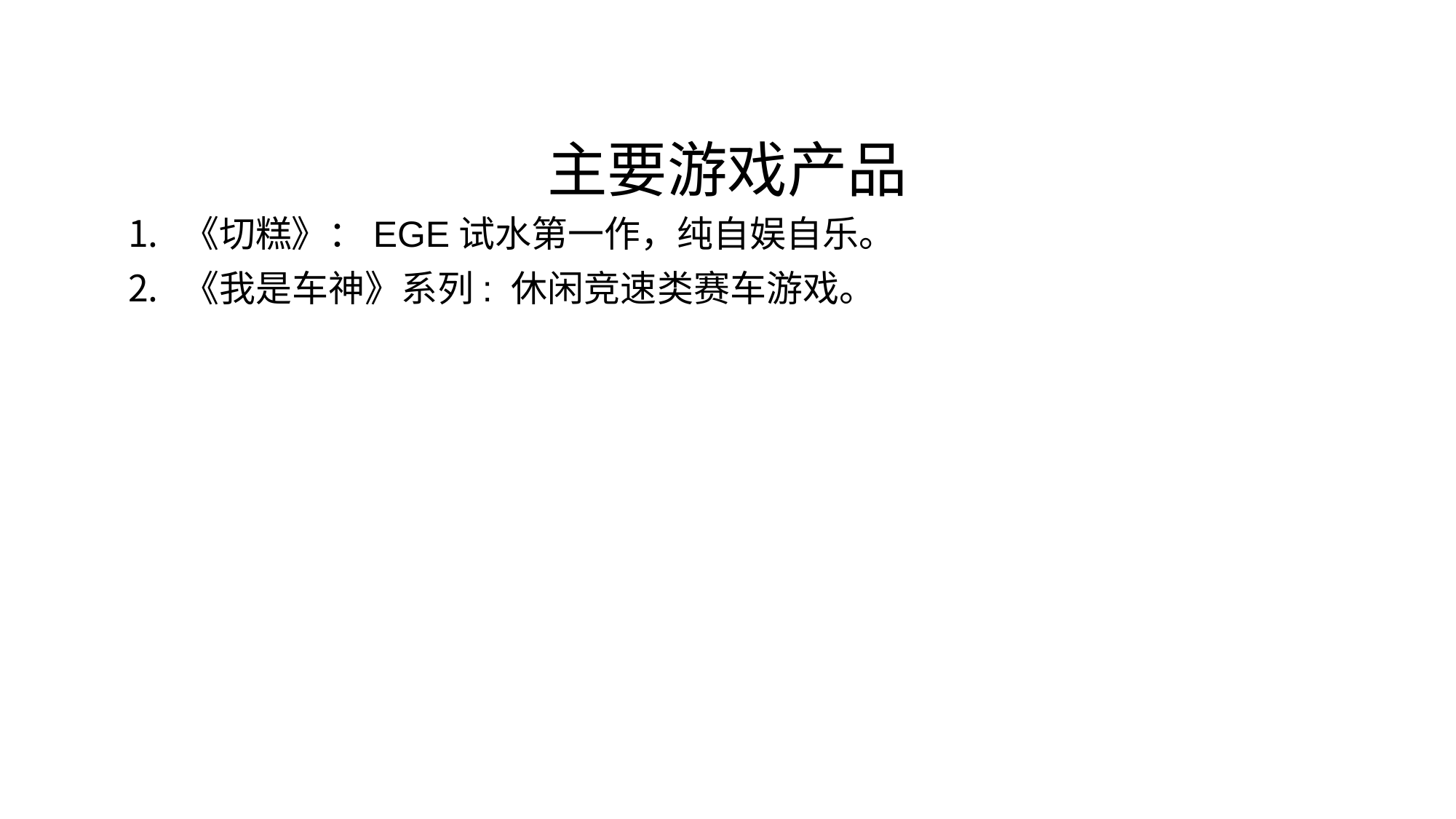

# 主要游戏产品
《切糕》：EGE试水第一作，纯自娱自乐。
《我是车神》系列: 休闲竞速类赛车游戏。